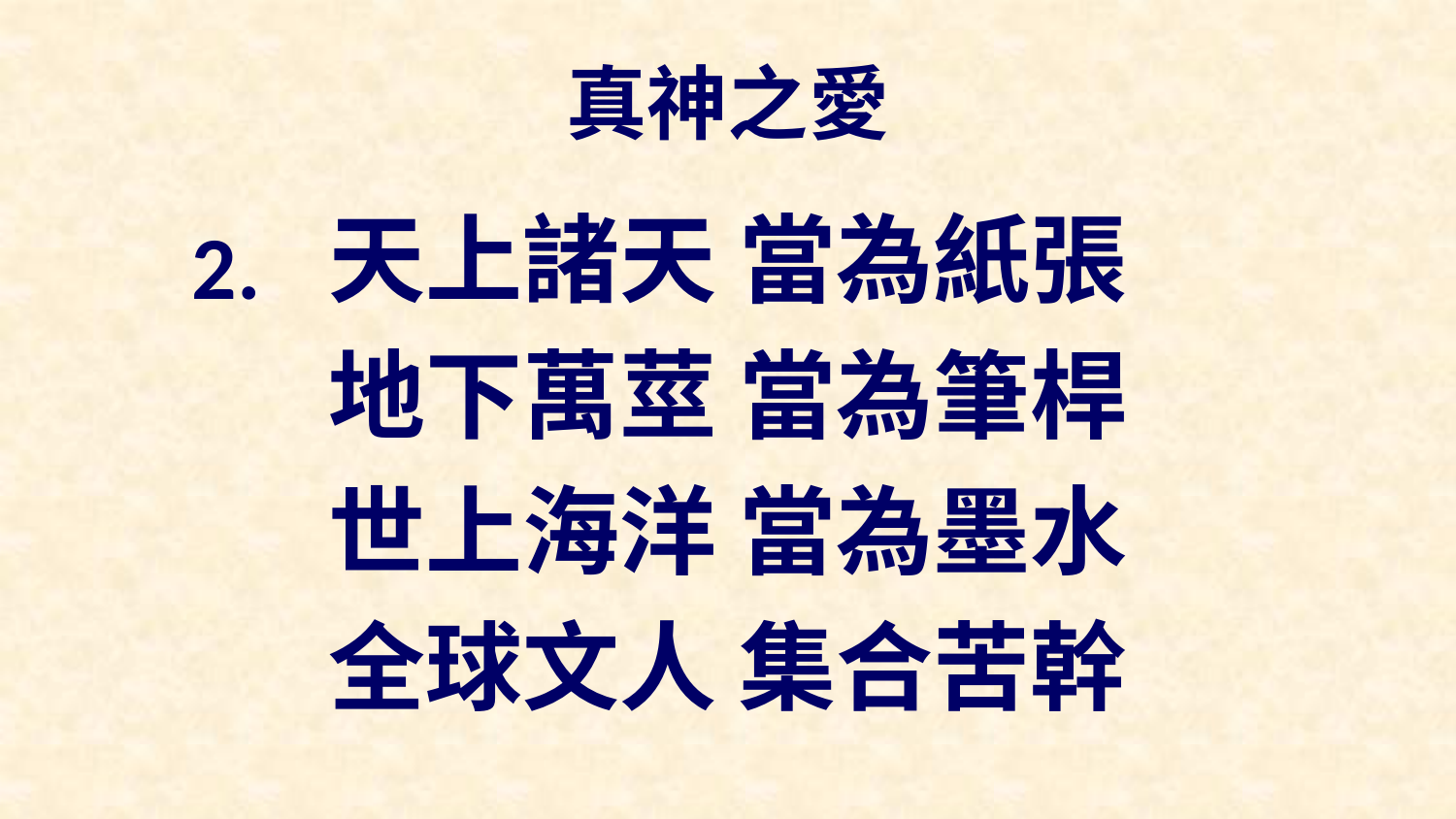

# 真神之愛
天上諸天 當為紙張
地下萬莖 當為筆桿
世上海洋 當為墨水
全球文人 集合苦幹
2.